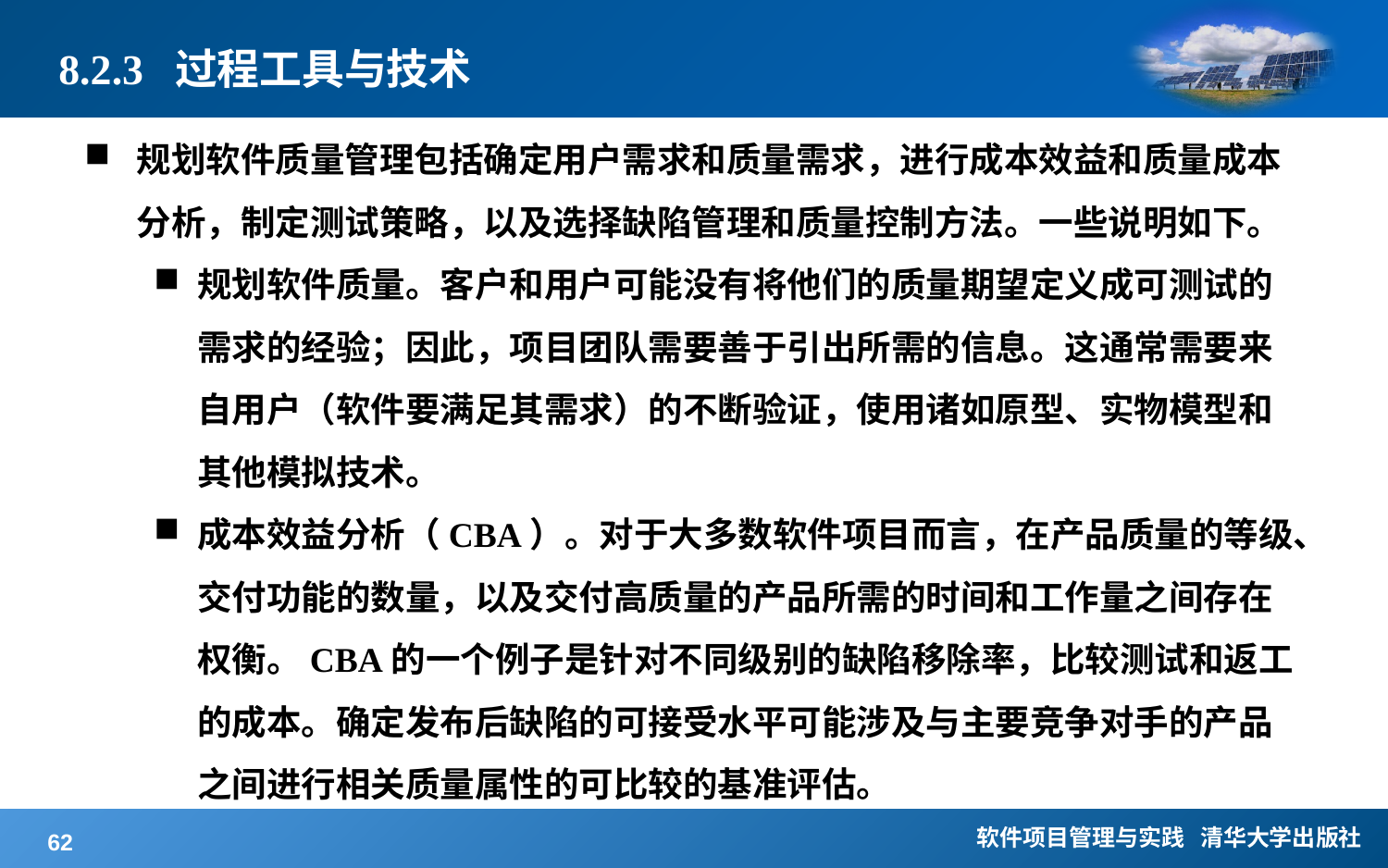

# 8.2.3  过程工具与技术
规划软件质量管理包括确定用户需求和质量需求，进行成本效益和质量成本分析，制定测试策略，以及选择缺陷管理和质量控制方法。一些说明如下。
规划软件质量。客户和用户可能没有将他们的质量期望定义成可测试的需求的经验；因此，项目团队需要善于引出所需的信息。这通常需要来自用户（软件要满足其需求）的不断验证，使用诸如原型、实物模型和其他模拟技术。
成本效益分析（CBA）。对于大多数软件项目而言，在产品质量的等级、交付功能的数量，以及交付高质量的产品所需的时间和工作量之间存在权衡。CBA的一个例子是针对不同级别的缺陷移除率，比较测试和返工的成本。确定发布后缺陷的可接受水平可能涉及与主要竞争对手的产品之间进行相关质量属性的可比较的基准评估。